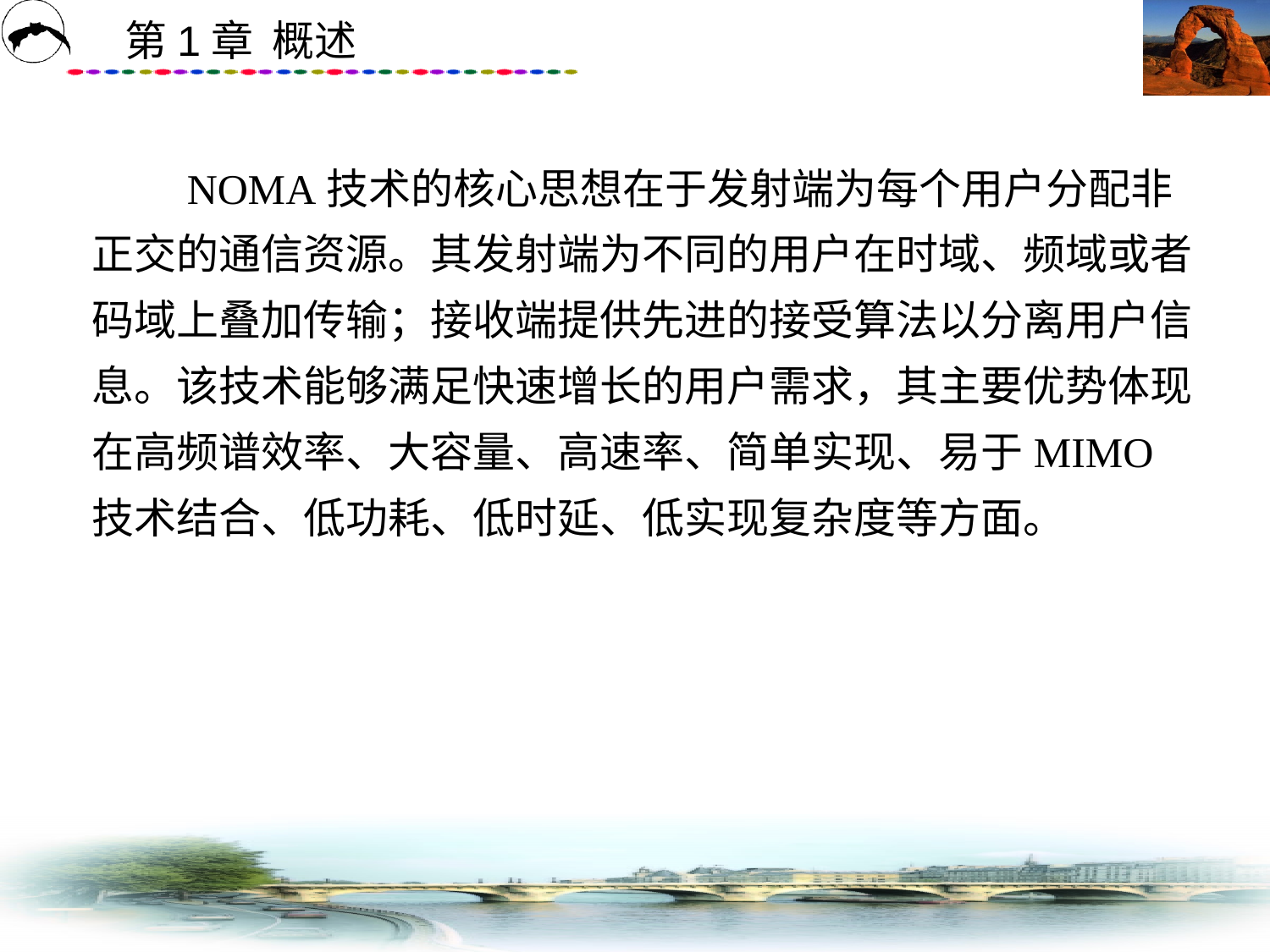

# NOMA技术的核心思想在于发射端为每个用户分配非正交的通信资源。其发射端为不同的用户在时域、频域或者码域上叠加传输；接收端提供先进的接受算法以分离用户信息。该技术能够满足快速增长的用户需求，其主要优势体现在高频谱效率、大容量、高速率、简单实现、易于MIMO技术结合、低功耗、低时延、低实现复杂度等方面。